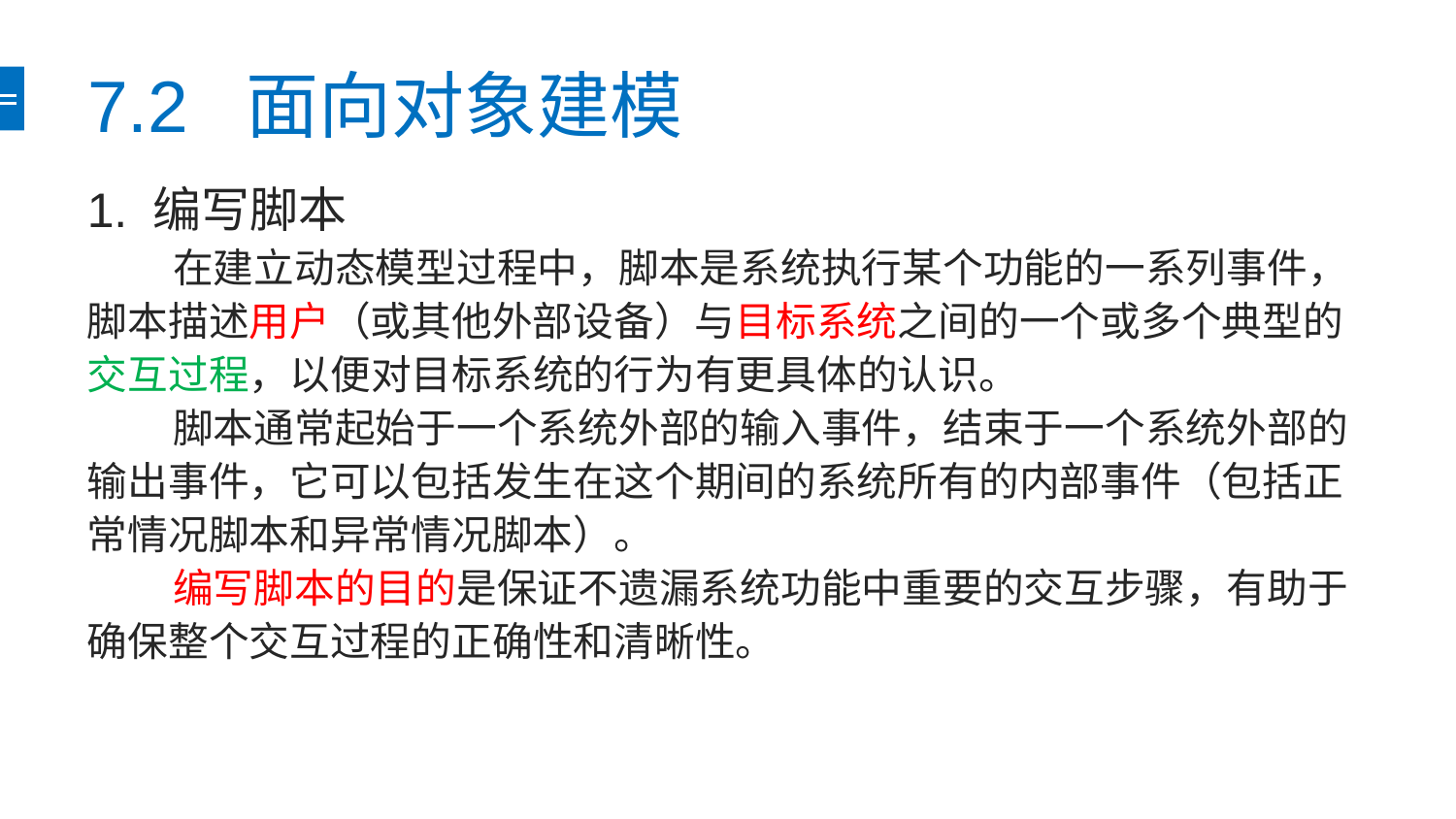

# 7.2  面向对象建模
1. 编写脚本
在建立动态模型过程中，脚本是系统执行某个功能的一系列事件，脚本描述用户（或其他外部设备）与目标系统之间的一个或多个典型的交互过程，以便对目标系统的行为有更具体的认识。
脚本通常起始于一个系统外部的输入事件，结束于一个系统外部的输出事件，它可以包括发生在这个期间的系统所有的内部事件（包括正常情况脚本和异常情况脚本）。
编写脚本的目的是保证不遗漏系统功能中重要的交互步骤，有助于确保整个交互过程的正确性和清晰性。